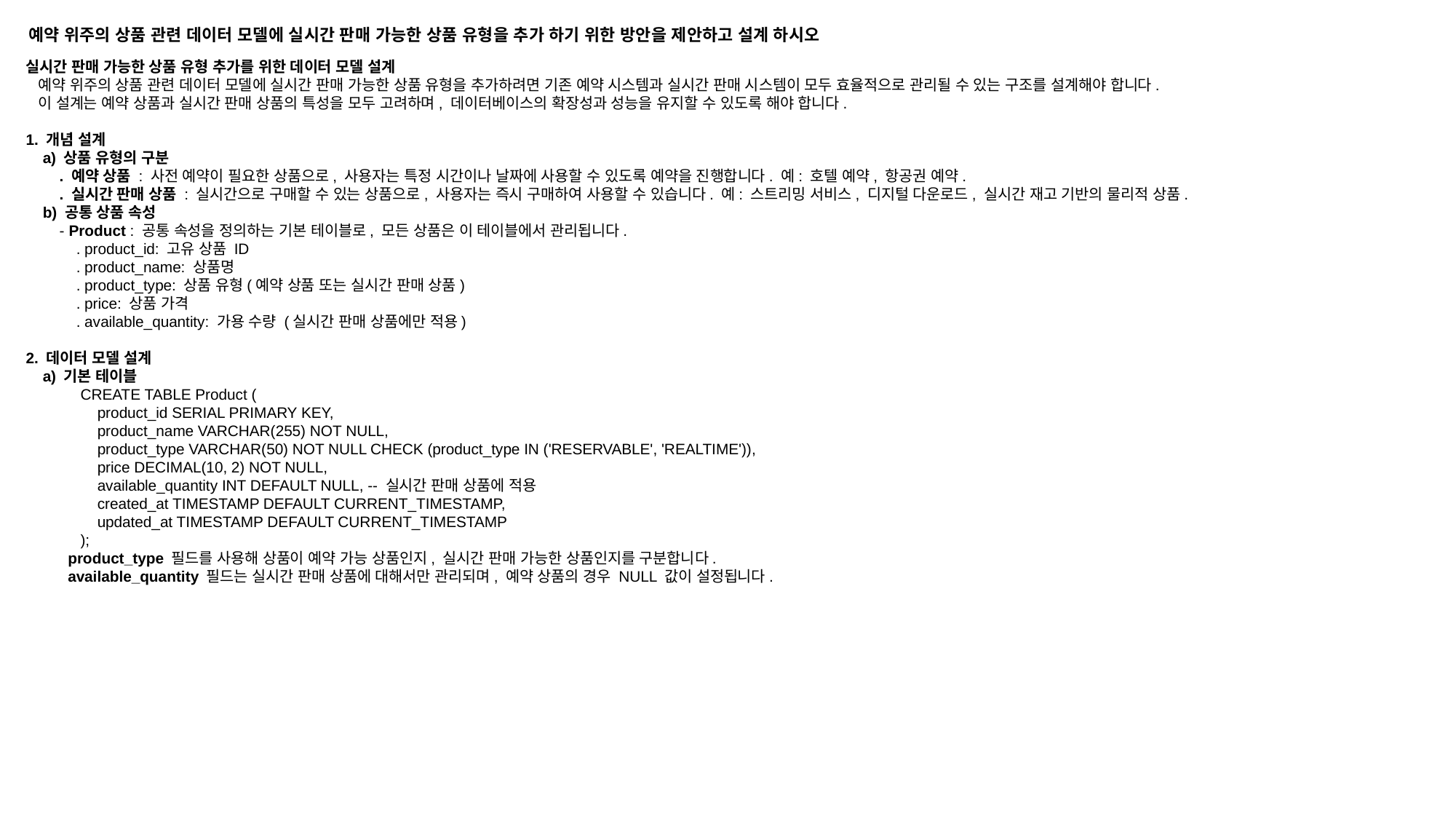

예약 위주의 상품 관련 데이터 모델에 실시간 판매 가능한 상품 유형을 추가 하기 위한 방안을 제안하고 설계 하시오
실시간 판매 가능한 상품 유형 추가를 위한 데이터 모델 설계
  예약 위주의 상품 관련 데이터 모델에 실시간 판매 가능한 상품 유형을 추가하려면 기존 예약 시스템과 실시간 판매 시스템이 모두 효율적으로 관리될 수 있는 구조를 설계해야 합니다.
  이 설계는 예약 상품과 실시간 판매 상품의 특성을 모두 고려하며, 데이터베이스의 확장성과 성능을 유지할 수 있도록 해야 합니다.

1. 개념 설계
    a) 상품 유형의 구분
        . 예약 상품 : 사전 예약이 필요한 상품으로, 사용자는 특정 시간이나 날짜에 사용할 수 있도록 예약을 진행합니다. 예: 호텔 예약, 항공권 예약.
        . 실시간 판매 상품 : 실시간으로 구매할 수 있는 상품으로, 사용자는 즉시 구매하여 사용할 수 있습니다. 예: 스트리밍 서비스, 디지털 다운로드, 실시간 재고 기반의 물리적 상품.
    b) 공통 상품 속성
        - Product : 공통 속성을 정의하는 기본 테이블로, 모든 상품은 이 테이블에서 관리됩니다.
            . product_id: 고유 상품 ID
            . product_name: 상품명
            . product_type: 상품 유형(예약 상품 또는 실시간 판매 상품)
            . price: 상품 가격
            . available_quantity: 가용 수량 (실시간 판매 상품에만 적용)

2. 데이터 모델 설계
    a) 기본 테이블
CREATE TABLE Product (
    product_id SERIAL PRIMARY KEY,
    product_name VARCHAR(255) NOT NULL,
    product_type VARCHAR(50) NOT NULL CHECK (product_type IN ('RESERVABLE', 'REALTIME')),
    price DECIMAL(10, 2) NOT NULL,
    available_quantity INT DEFAULT NULL, -- 실시간 판매 상품에 적용
    created_at TIMESTAMP DEFAULT CURRENT_TIMESTAMP,
    updated_at TIMESTAMP DEFAULT CURRENT_TIMESTAMP
);
          product_type 필드를 사용해 상품이 예약 가능 상품인지, 실시간 판매 가능한 상품인지를 구분합니다.
          available_quantity 필드는 실시간 판매 상품에 대해서만 관리되며, 예약 상품의 경우 NULL 값이 설정됩니다.